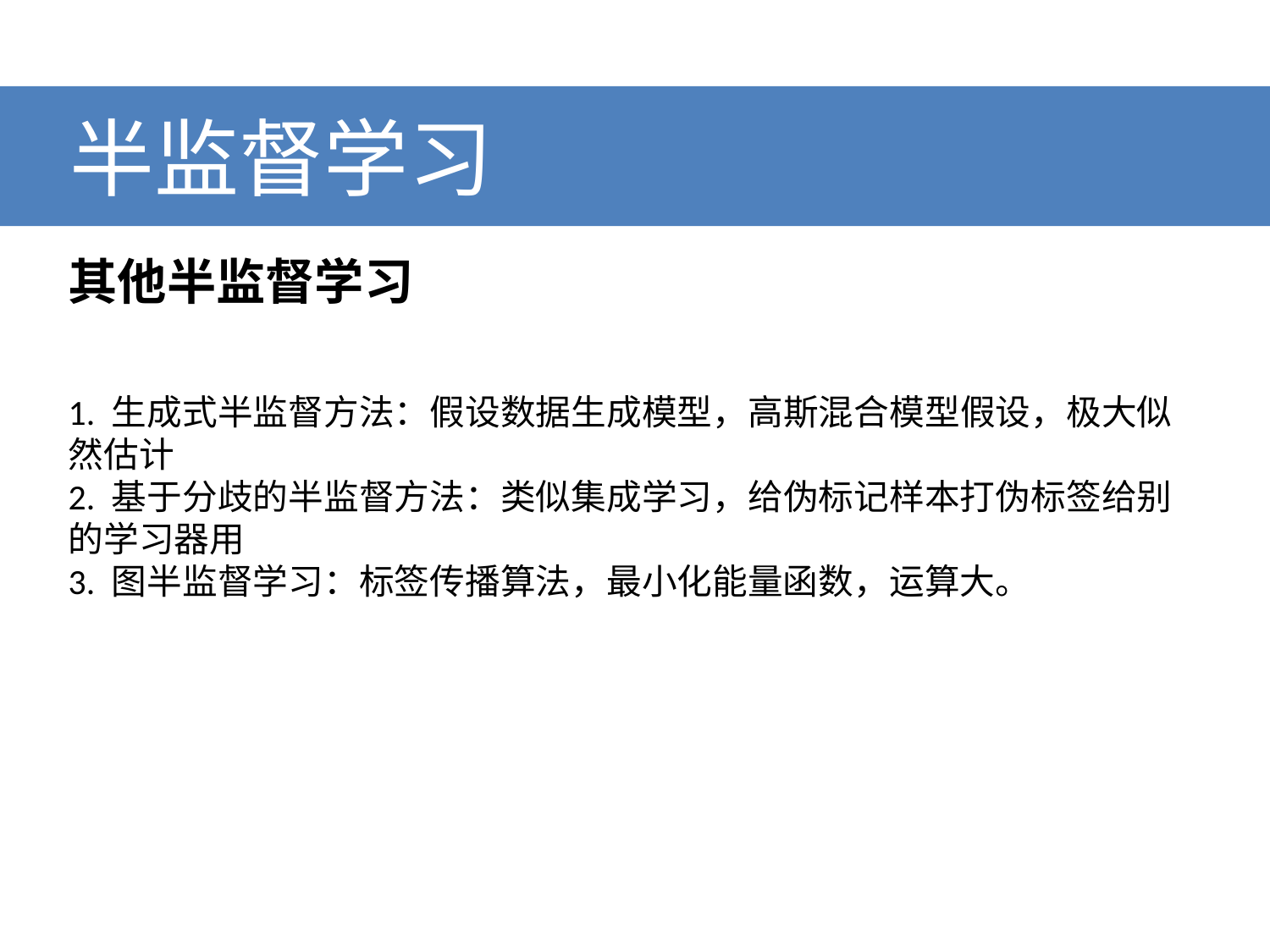

# 半监督学习
其他半监督学习
1. 生成式半监督方法：假设数据生成模型，高斯混合模型假设，极大似然估计
2. 基于分歧的半监督方法：类似集成学习，给伪标记样本打伪标签给别的学习器用
3. 图半监督学习：标签传播算法，最小化能量函数，运算大。